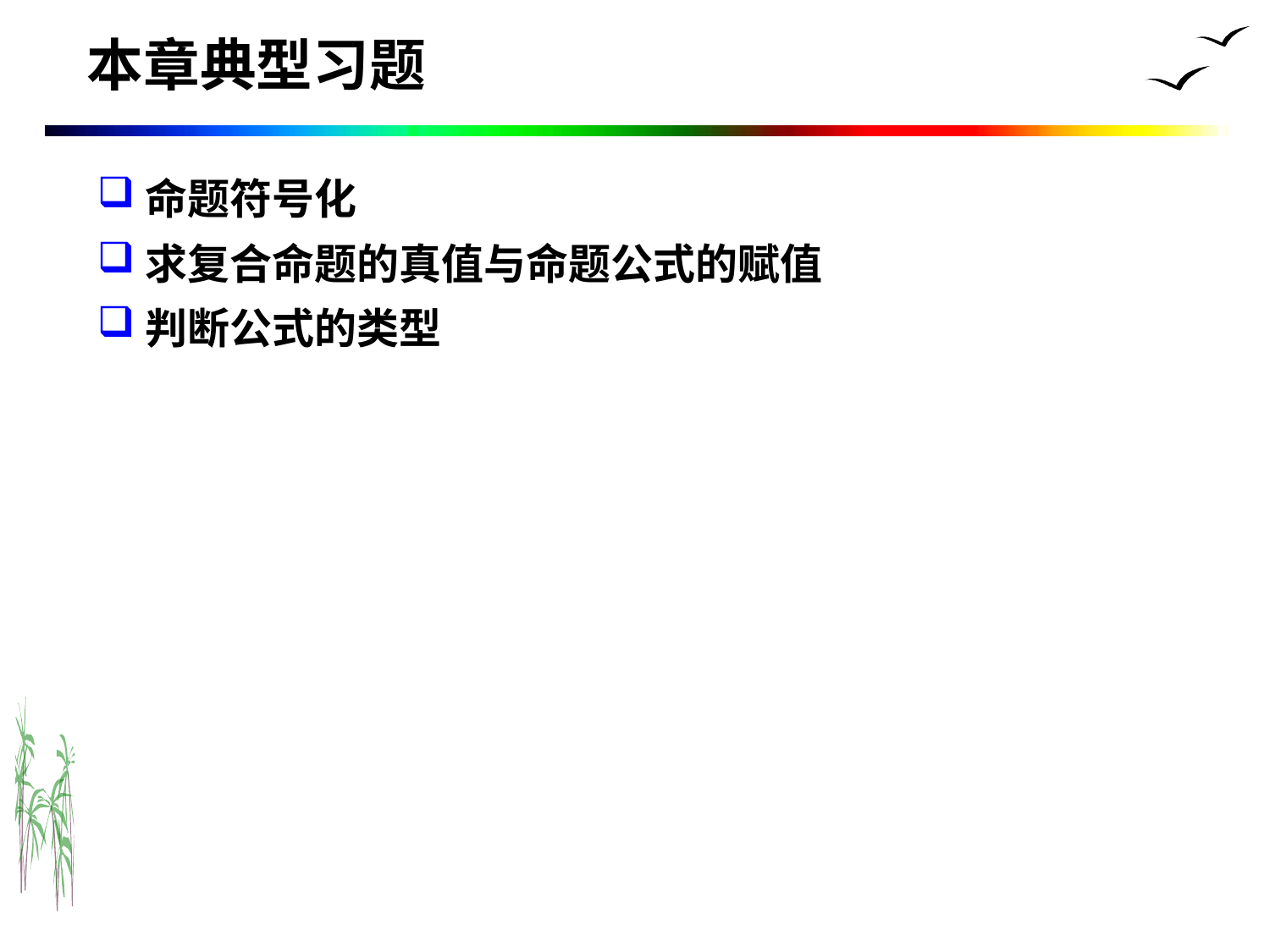

# 本章典型习题
命题符号化
求复合命题的真值与命题公式的赋值
判断公式的类型